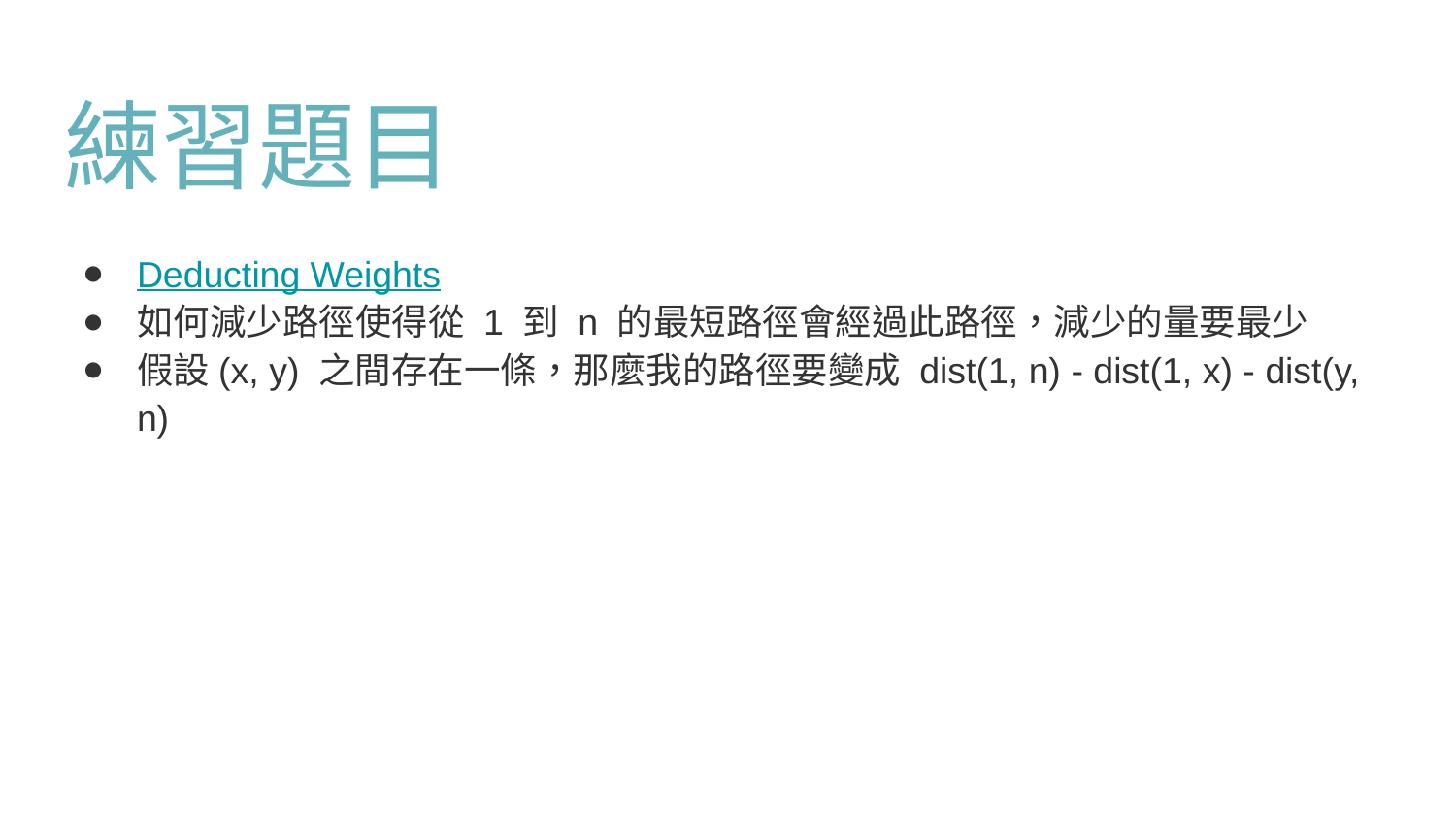

# 練習題目
Deducting Weights
如何減少路徑使得從 1 到 n 的最短路徑會經過此路徑，減少的量要最少
假設(x, y) 之間存在一條，那麼我的路徑要變成 dist(1, n) - dist(1, x) - dist(y, n)